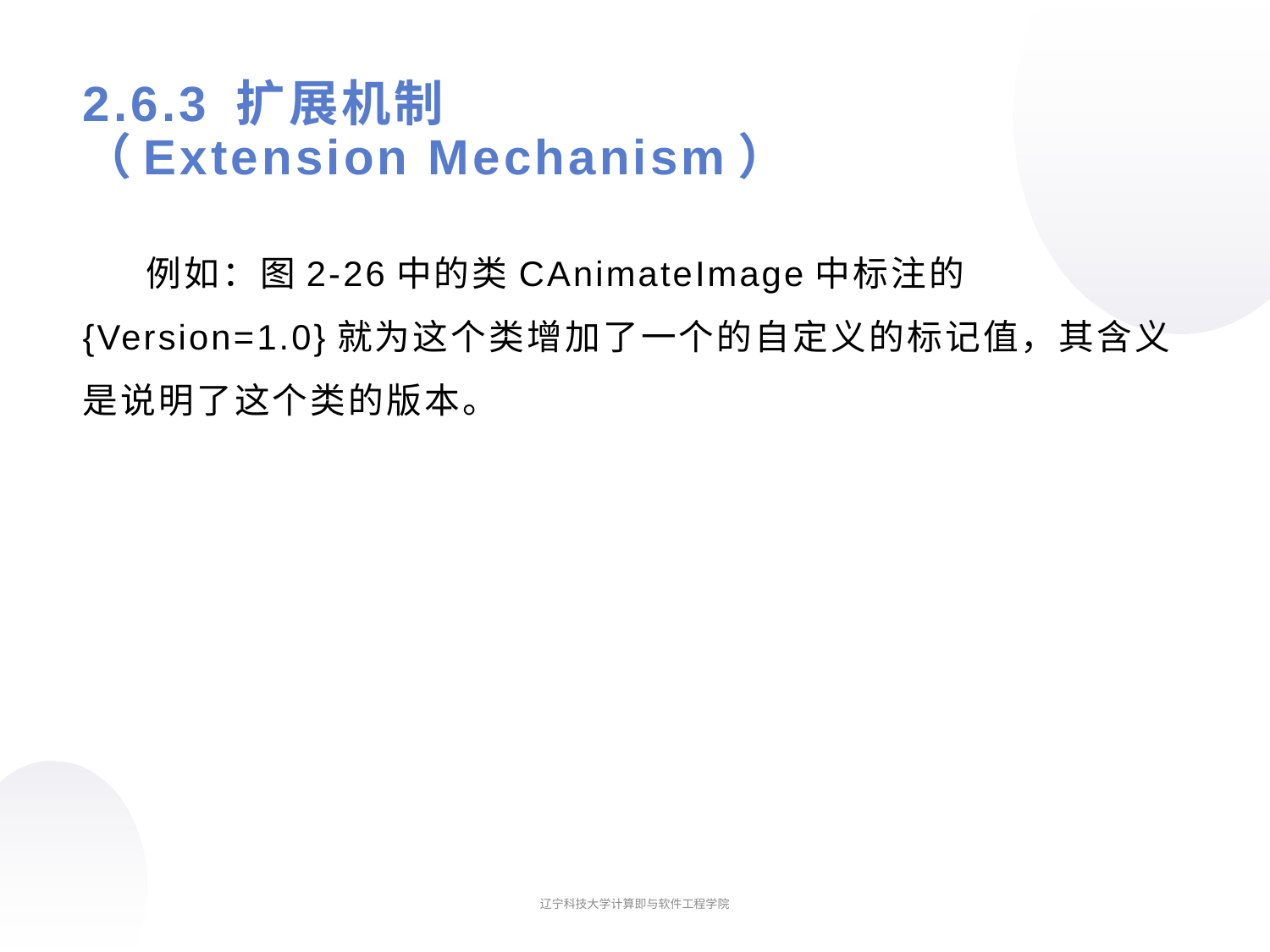

# 2.6.3 扩展机制 （Extension Mechanism）
例如：图2-26中的类CAnimateImage中标注的{Version=1.0}就为这个类增加了一个的自定义的标记值，其含义是说明了这个类的版本。

辽宁科技大学计算即与软件工程学院
107